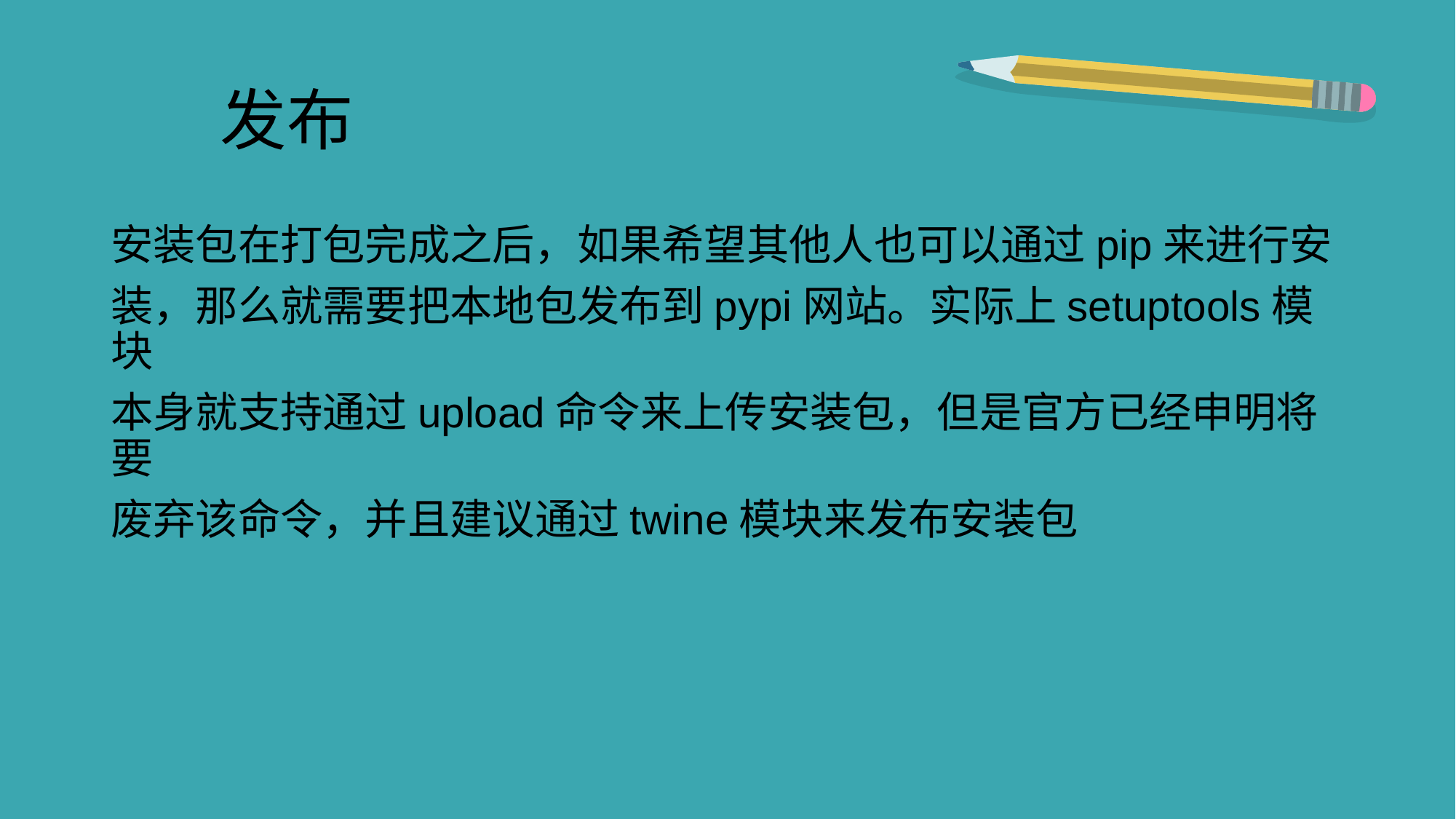

# 发布

安装包在打包完成之后，如果希望其他人也可以通过pip来进行安
装，那么就需要把本地包发布到pypi网站。实际上setuptools模块
本身就支持通过upload命令来上传安装包，但是官方已经申明将要
废弃该命令，并且建议通过twine模块来发布安装包